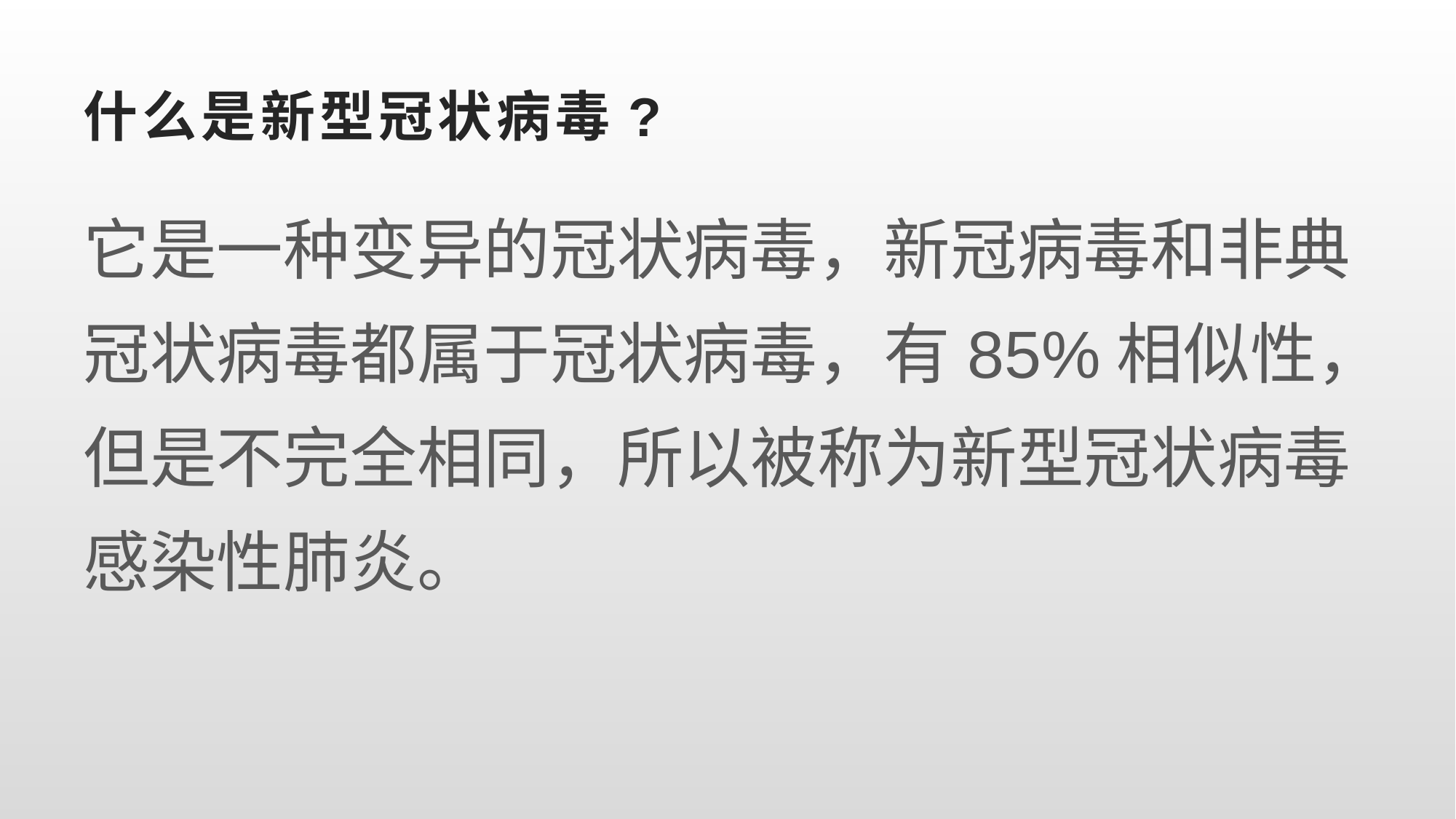

# 什么是新型冠状病毒?
它是一种变异的冠状病毒，新冠病毒和非典冠状病毒都属于冠状病毒，有85%相似性，但是不完全相同，所以被称为新型冠状病毒感染性肺炎。